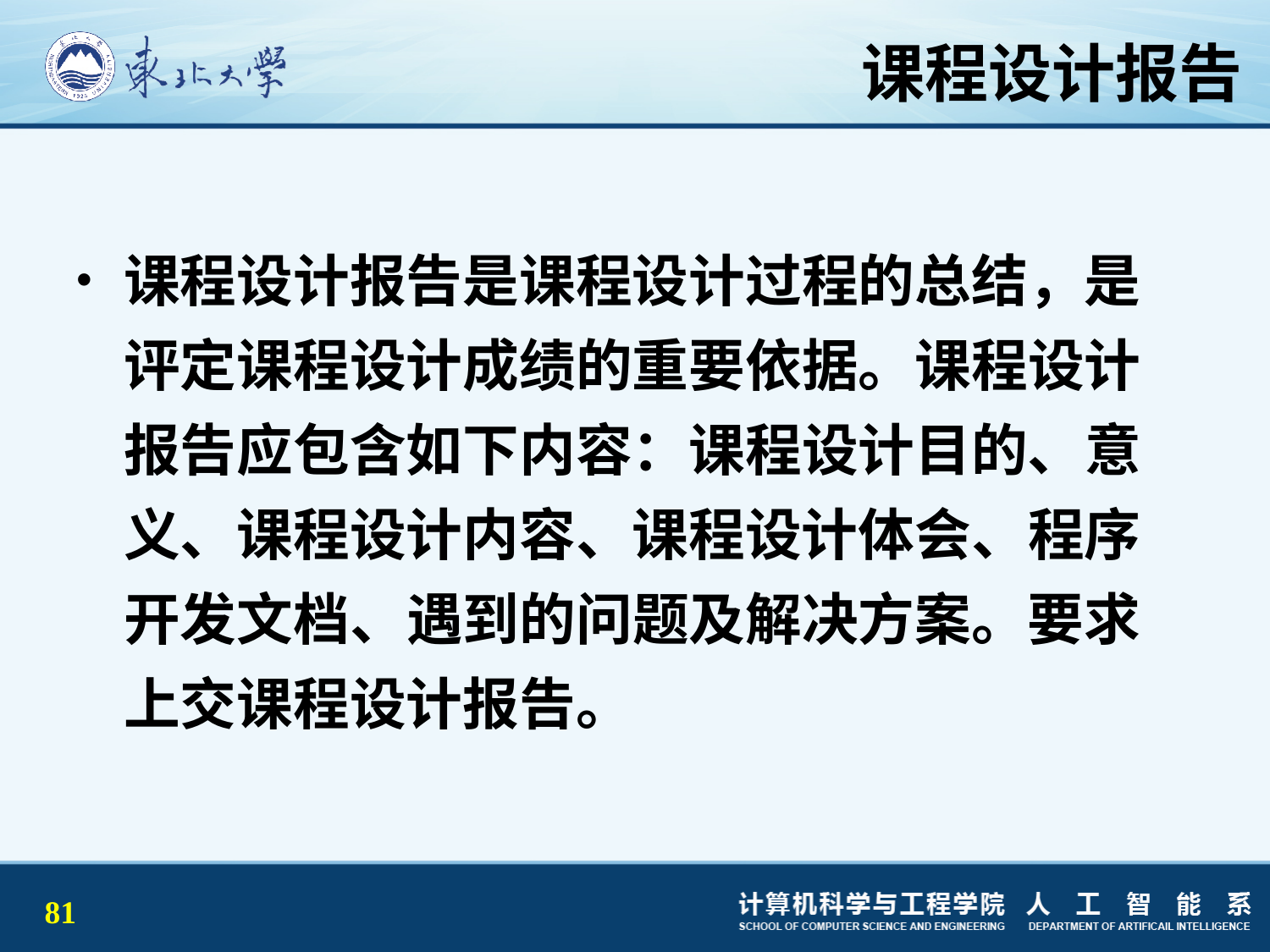

# 课程设计报告
课程设计报告是课程设计过程的总结，是评定课程设计成绩的重要依据。课程设计报告应包含如下内容：课程设计目的、意义、课程设计内容、课程设计体会、程序开发文档、遇到的问题及解决方案。要求上交课程设计报告。